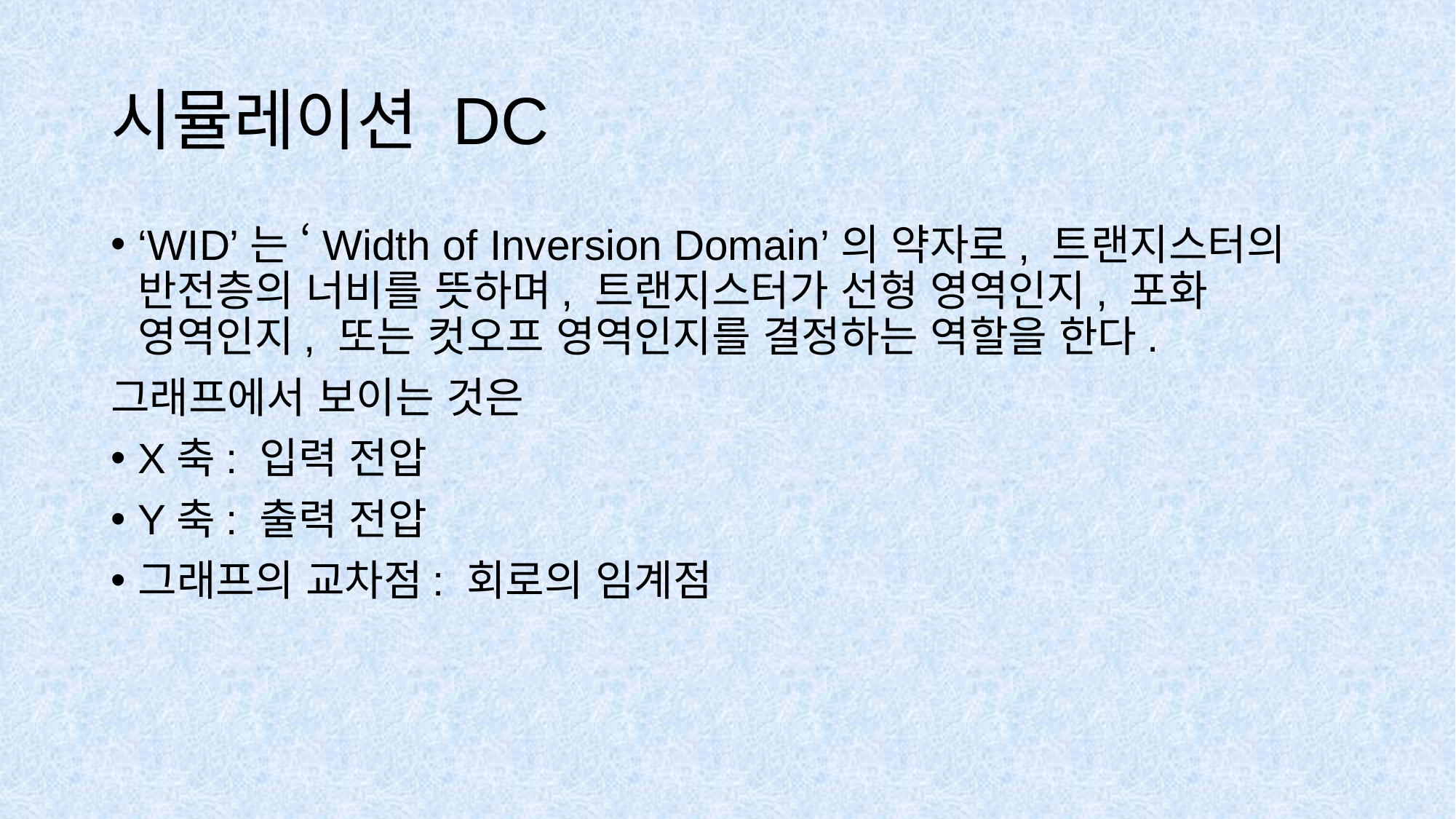

# 시뮬레이션 DC
‘WID’는 ‘Width of Inversion Domain’의 약자로, 트랜지스터의 반전층의 너비를 뜻하며, 트랜지스터가 선형 영역인지, 포화 영역인지, 또는 컷오프 영역인지를 결정하는 역할을 한다.
그래프에서 보이는 것은
X축: 입력 전압
Y축: 출력 전압
그래프의 교차점: 회로의 임계점